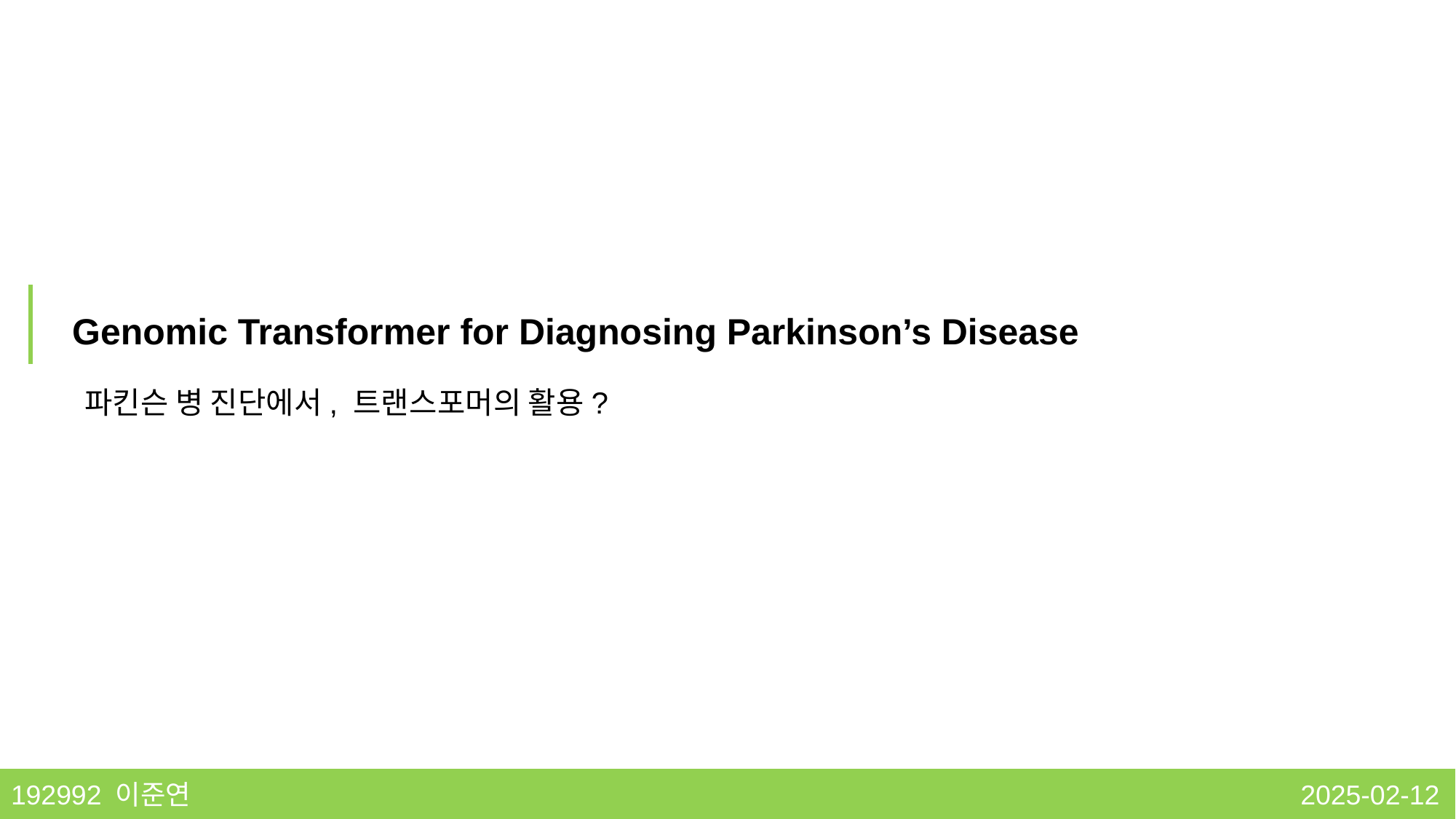

Genomic Transformer for Diagnosing Parkinson’s Disease
# 파킨슨 병 진단에서, 트랜스포머의 활용?
192992 이준연
2025-02-12